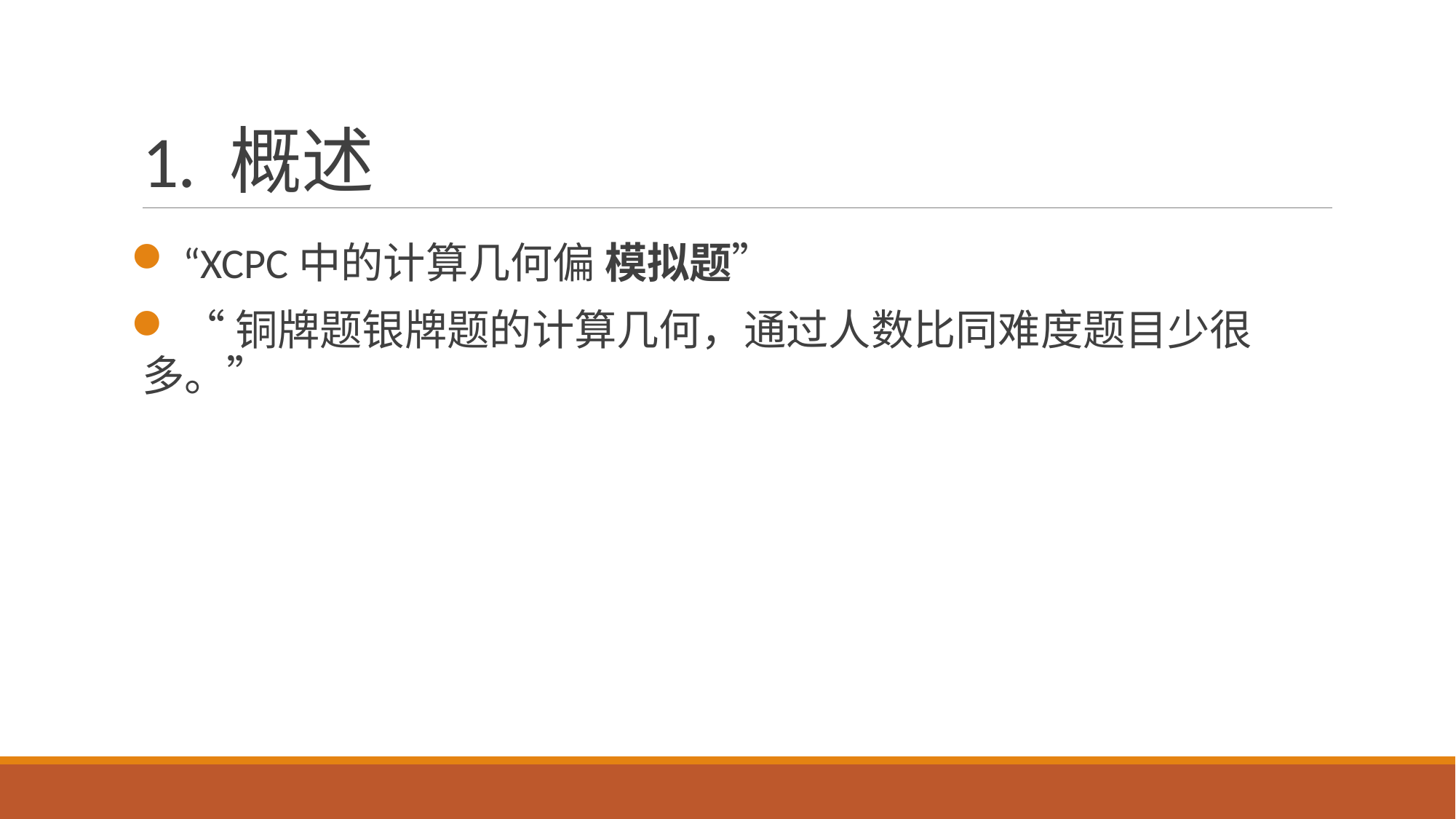

# 1. 概述
 “XCPC中的计算几何偏 模拟题”
 “铜牌题银牌题的计算几何，通过人数比同难度题目少很多。”